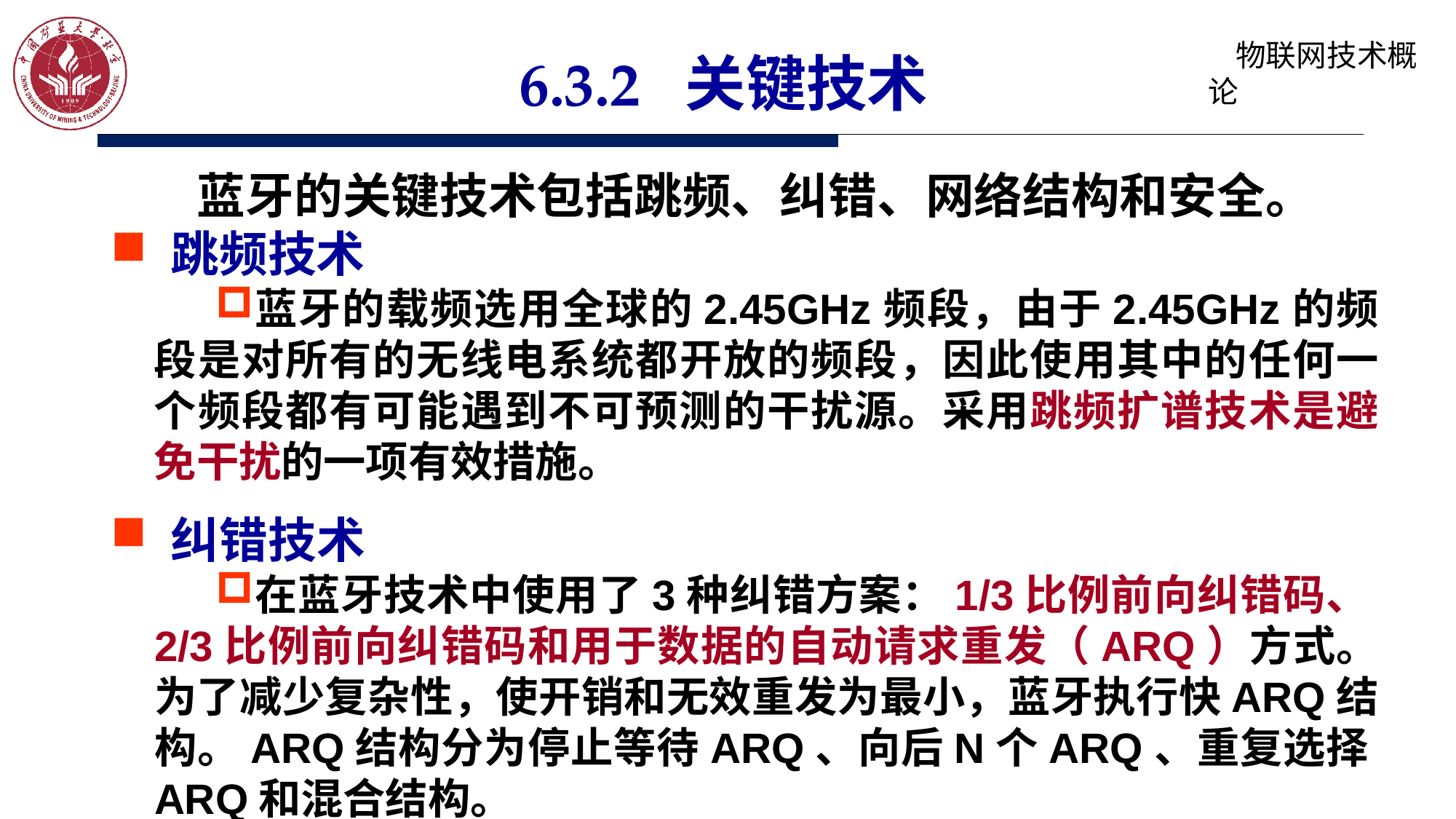

# 6.3.2  关键技术
蓝牙的关键技术包括跳频、纠错、网络结构和安全。
 跳频技术
蓝牙的载频选用全球的2.45GHz频段，由于2.45GHz的频段是对所有的无线电系统都开放的频段，因此使用其中的任何一个频段都有可能遇到不可预测的干扰源。采用跳频扩谱技术是避免干扰的一项有效措施。

 纠错技术
在蓝牙技术中使用了3种纠错方案：1/3比例前向纠错码、2/3比例前向纠错码和用于数据的自动请求重发（ARQ）方式。为了减少复杂性，使开销和无效重发为最小，蓝牙执行快ARQ结构。ARQ结构分为停止等待ARQ、向后N个ARQ、重复选择ARQ和混合结构。